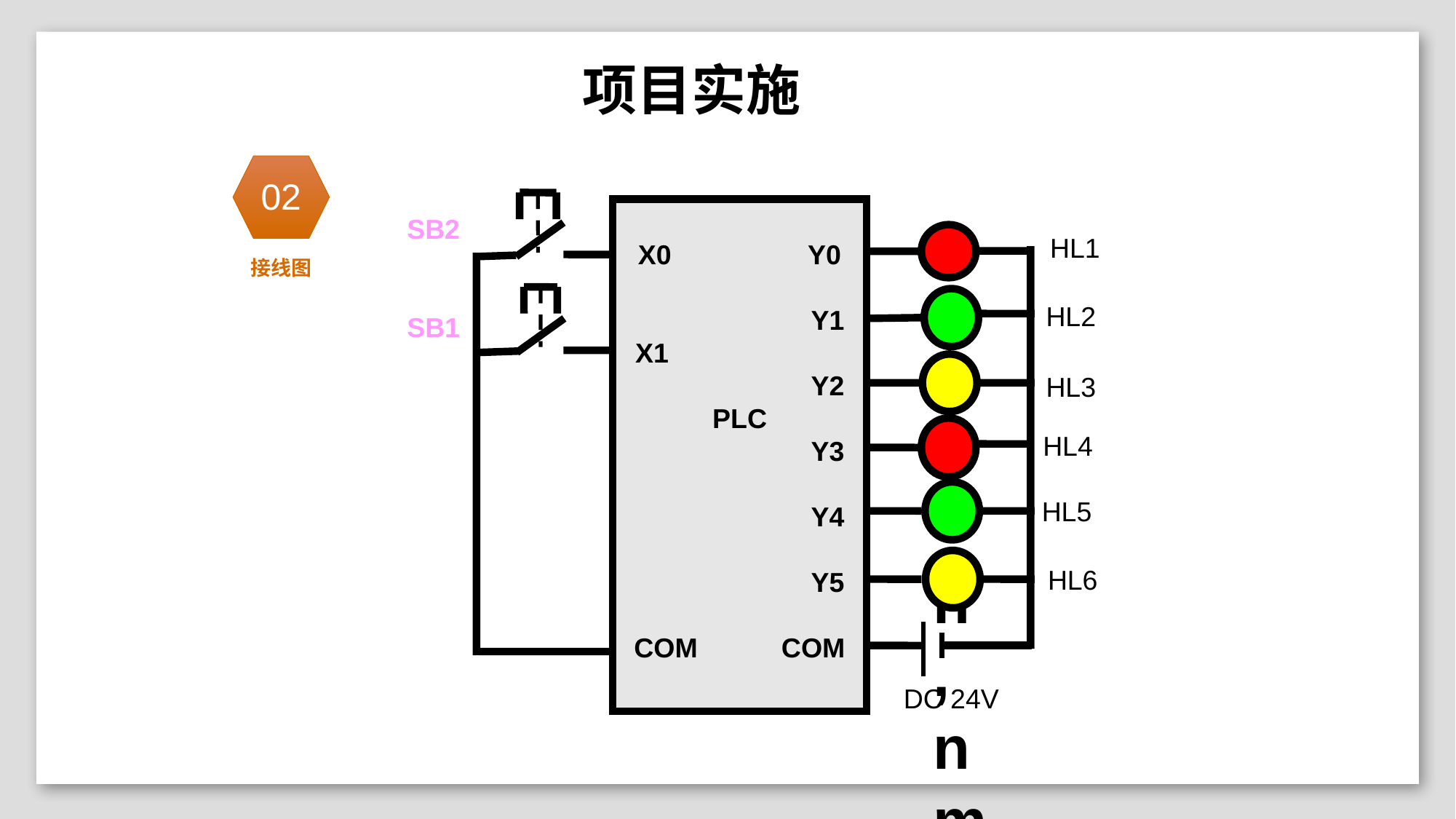

02
接线图
SB2

SB1

X0                  Y0

                       Y1
X1
                       Y2
PLC
                       Y3

                       Y4

                       Y5

COM           COM

HL1

HL2

HL3

HL4

 n,nm;yy
HL5

HL6

DC 24V